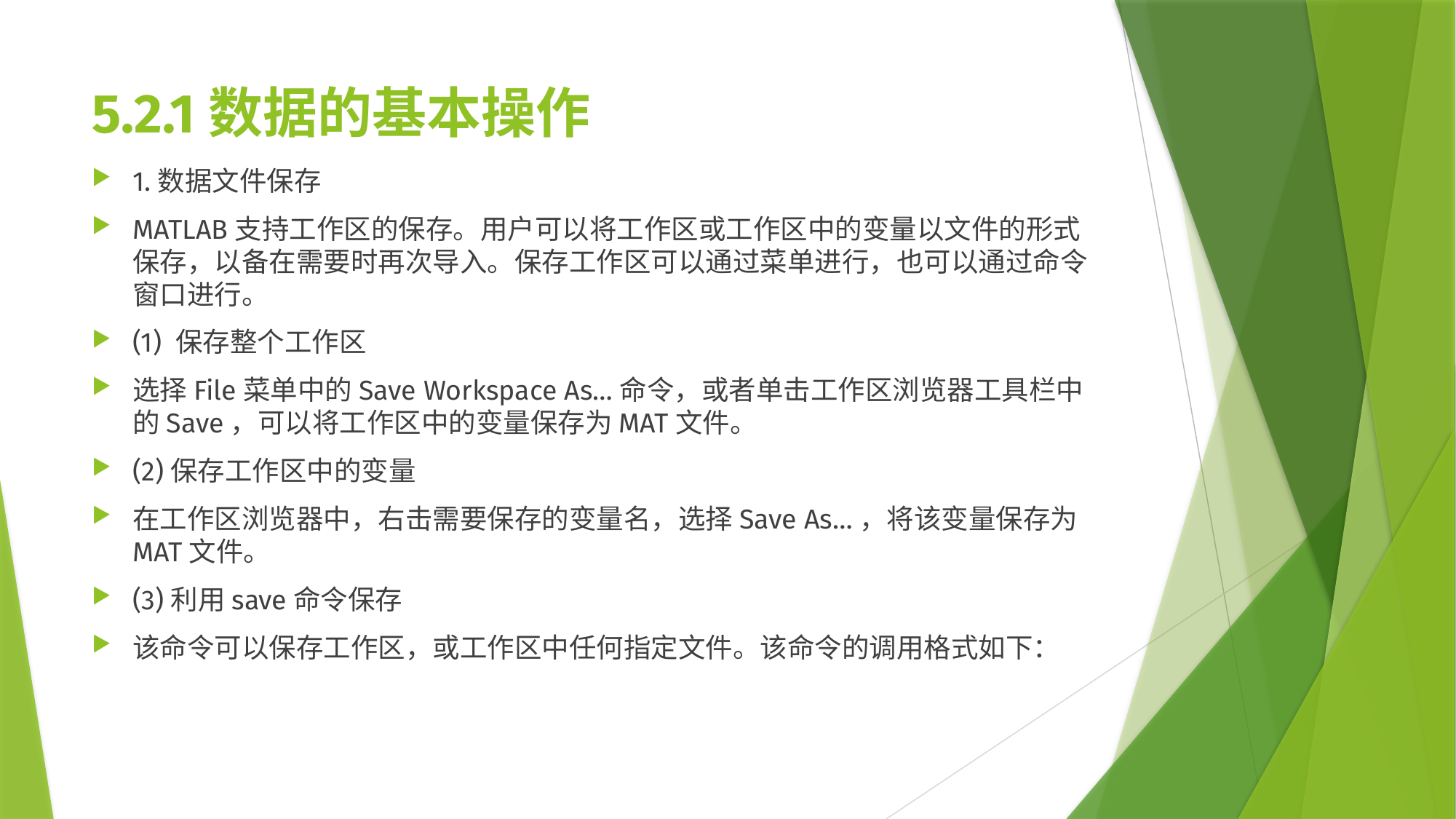

# 5.2.1数据的基本操作
1.数据文件保存
MATLAB支持工作区的保存。用户可以将工作区或工作区中的变量以文件的形式保存，以备在需要时再次导入。保存工作区可以通过菜单进行，也可以通过命令窗口进行。
(1) 保存整个工作区
选择File菜单中的Save Workspace As…命令，或者单击工作区浏览器工具栏中的Save，可以将工作区中的变量保存为MAT文件。
(2)保存工作区中的变量
在工作区浏览器中，右击需要保存的变量名，选择Save As…，将该变量保存为MAT文件。
(3)利用save命令保存
该命令可以保存工作区，或工作区中任何指定文件。该命令的调用格式如下：